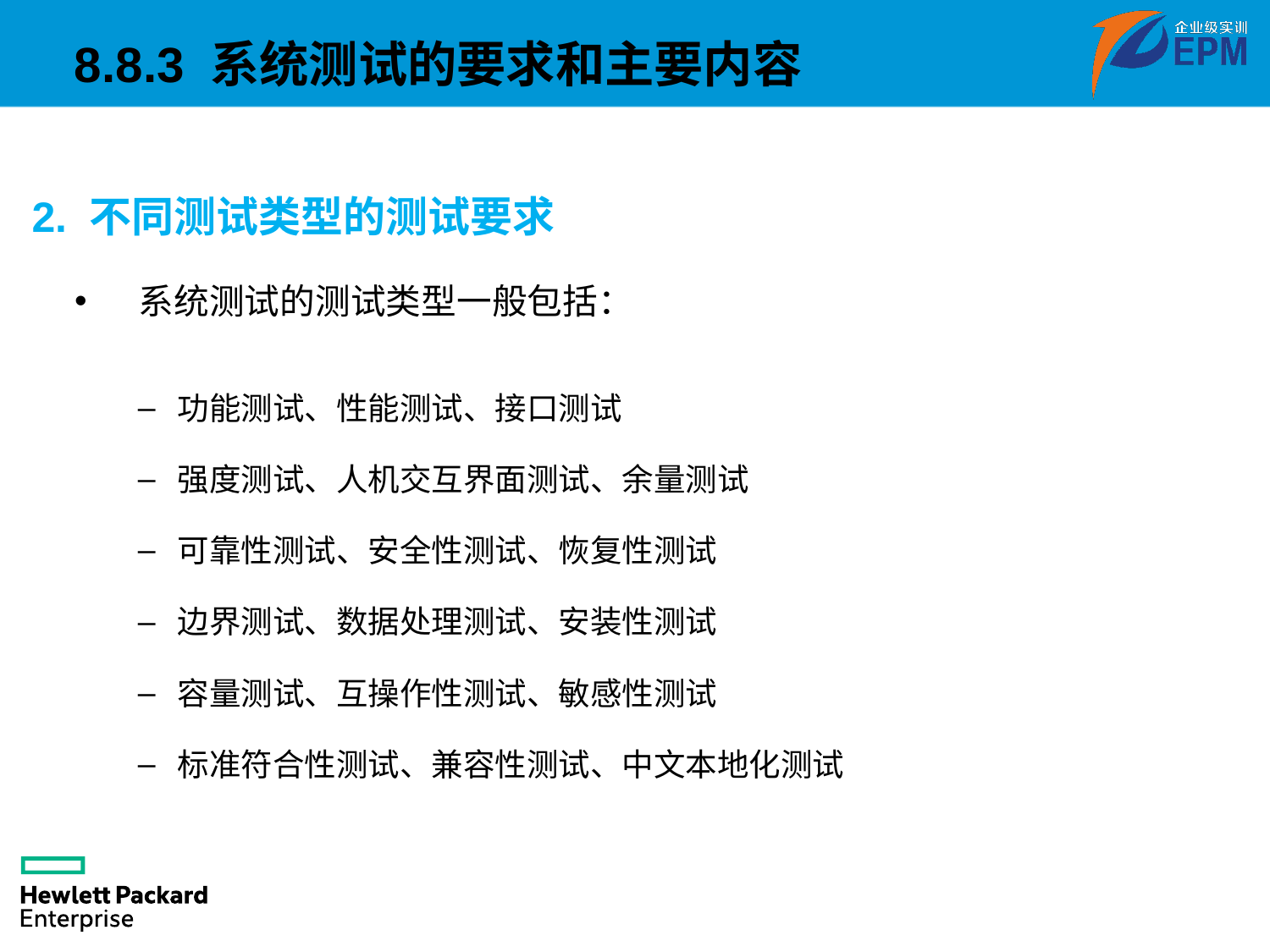

8.8.3 系统测试的要求和主要内容
2. 不同测试类型的测试要求
 系统测试的测试类型一般包括：
功能测试、性能测试、接口测试
强度测试、人机交互界面测试、余量测试
可靠性测试、安全性测试、恢复性测试
边界测试、数据处理测试、安装性测试
容量测试、互操作性测试、敏感性测试
标准符合性测试、兼容性测试、中文本地化测试